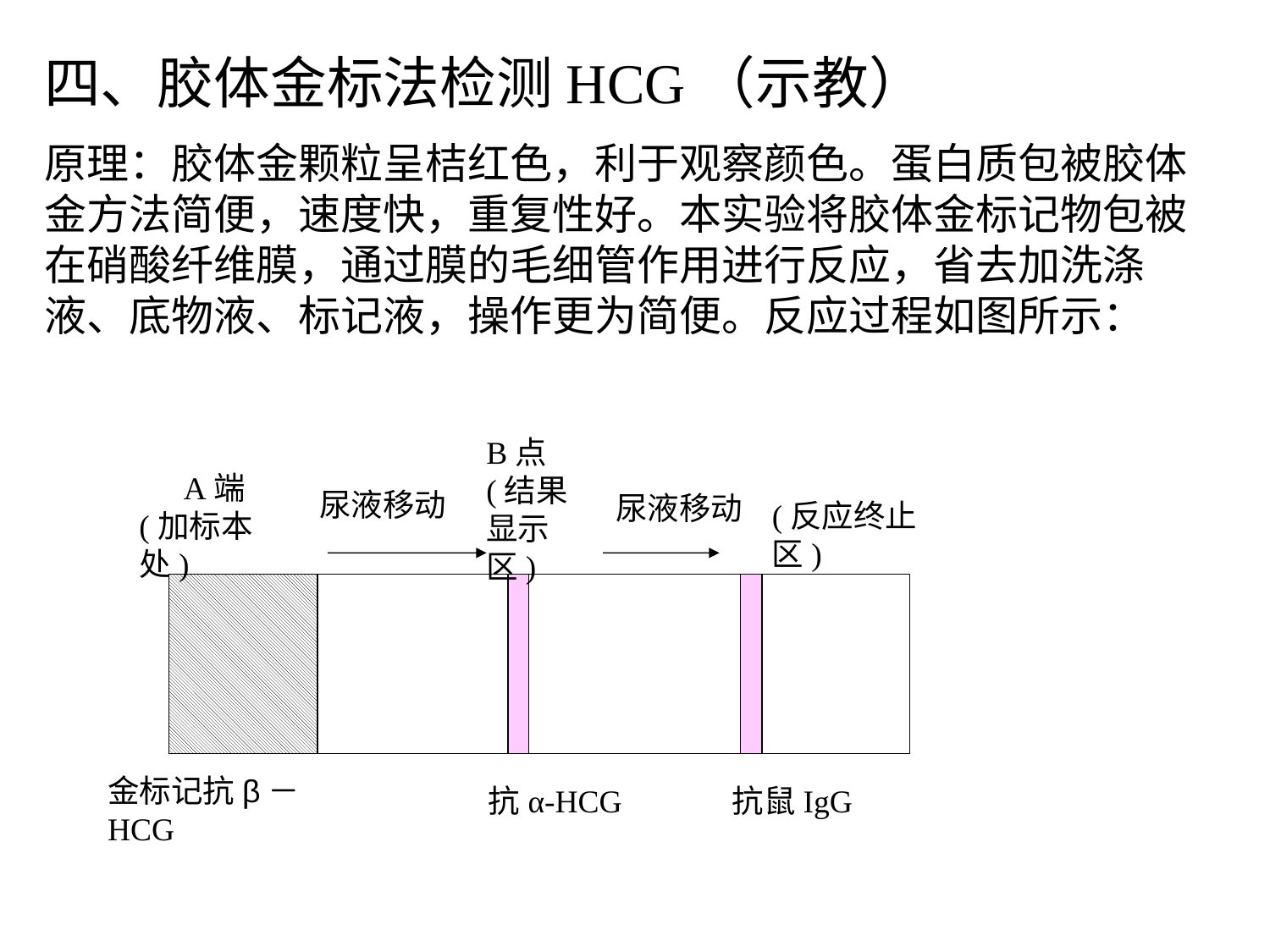

四、胶体金标法检测HCG（示教）
原理：胶体金颗粒呈桔红色，利于观察颜色。蛋白质包被胶体金方法简便，速度快，重复性好。本实验将胶体金标记物包被在硝酸纤维膜，通过膜的毛细管作用进行反应，省去加洗涤液、底物液、标记液，操作更为简便。反应过程如图所示：
B点
(结果显示区)
     A端
(加标本处)
尿液移动
尿液移动
(反应终止区)

金标记抗β－HCG
抗α-HCG
抗鼠IgG